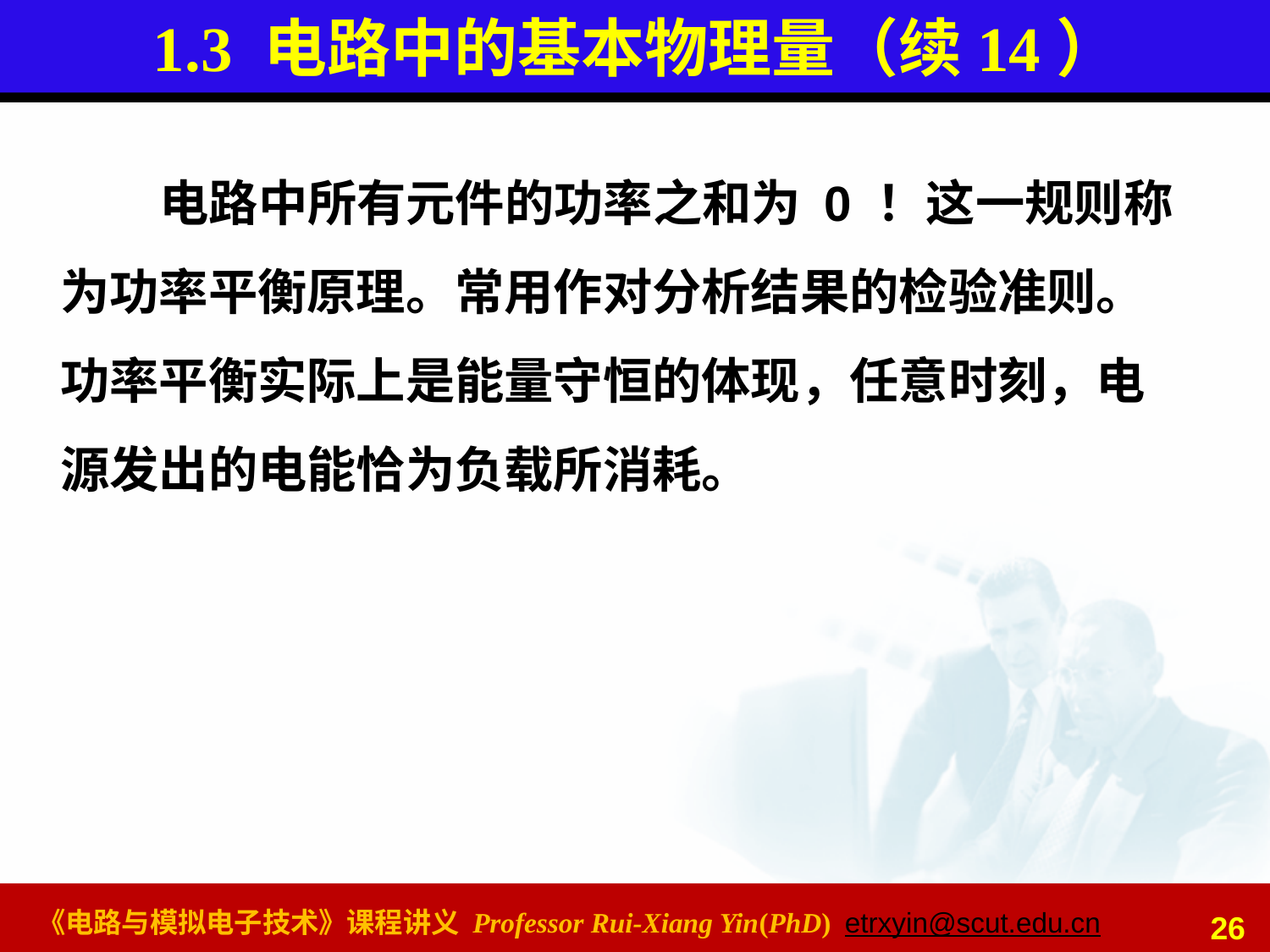

# 1.3 电路中的基本物理量（续14）
电路中所有元件的功率之和为 0 ！这一规则称为功率平衡原理。常用作对分析结果的检验准则。功率平衡实际上是能量守恒的体现，任意时刻，电源发出的电能恰为负载所消耗。
26